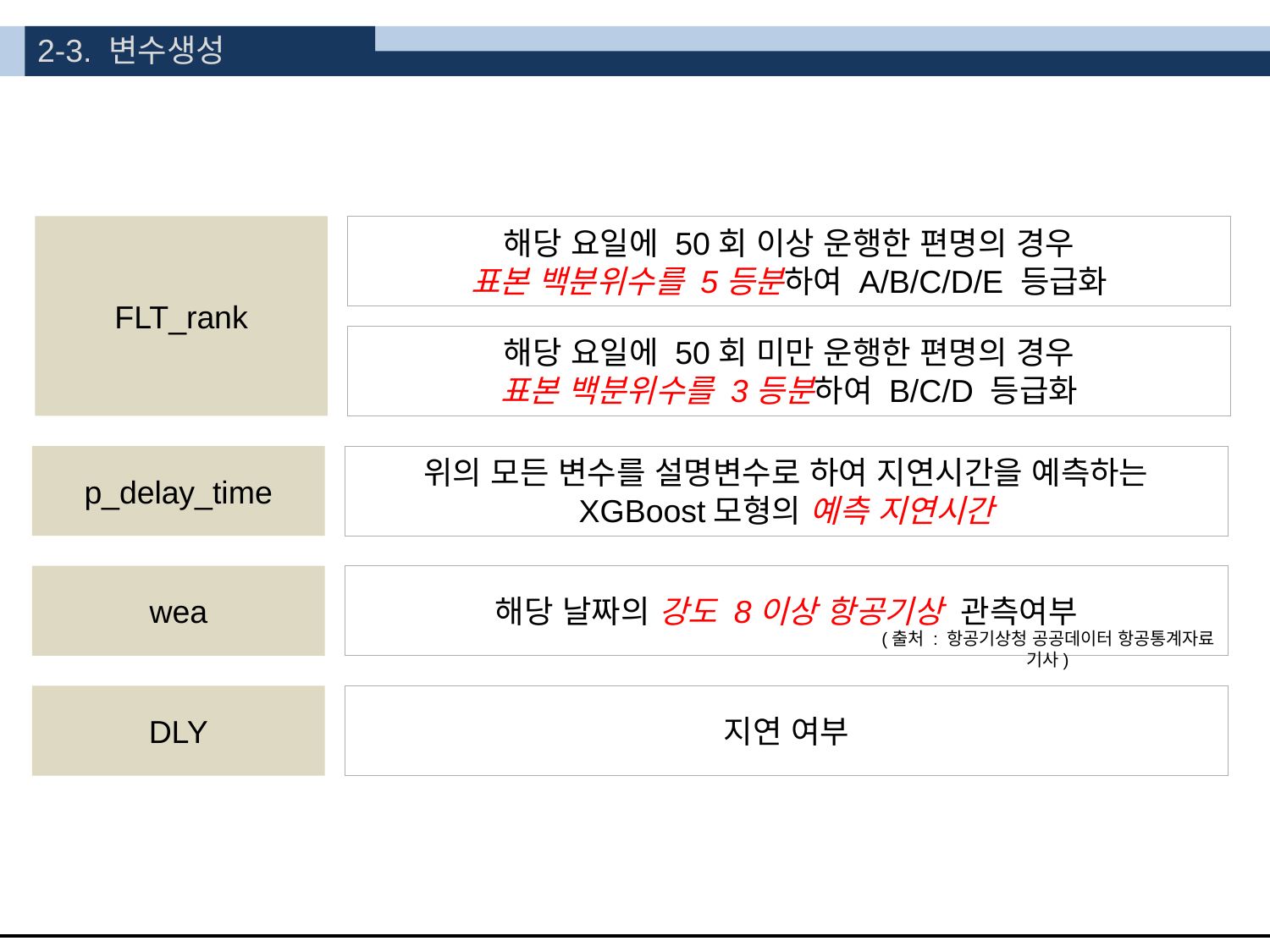

2-3. 변수생성

FLT_rank
해당 요일에 50회 이상 운행한 편명의 경우
표본 백분위수를 5등분하여 A/B/C/D/E 등급화
해당 요일에 50회 미만 운행한 편명의 경우
표본 백분위수를 3등분하여 B/C/D 등급화
p_delay_time
위의 모든 변수를 설명변수로 하여 지연시간을 예측하는 XGBoost모형의 예측 지연시간
wea
해당 날짜의 강도 8이상 항공기상  관측여부
(출처 : 항공기상청 공공데이터 항공통계자료 기사)
DLY
지연 여부